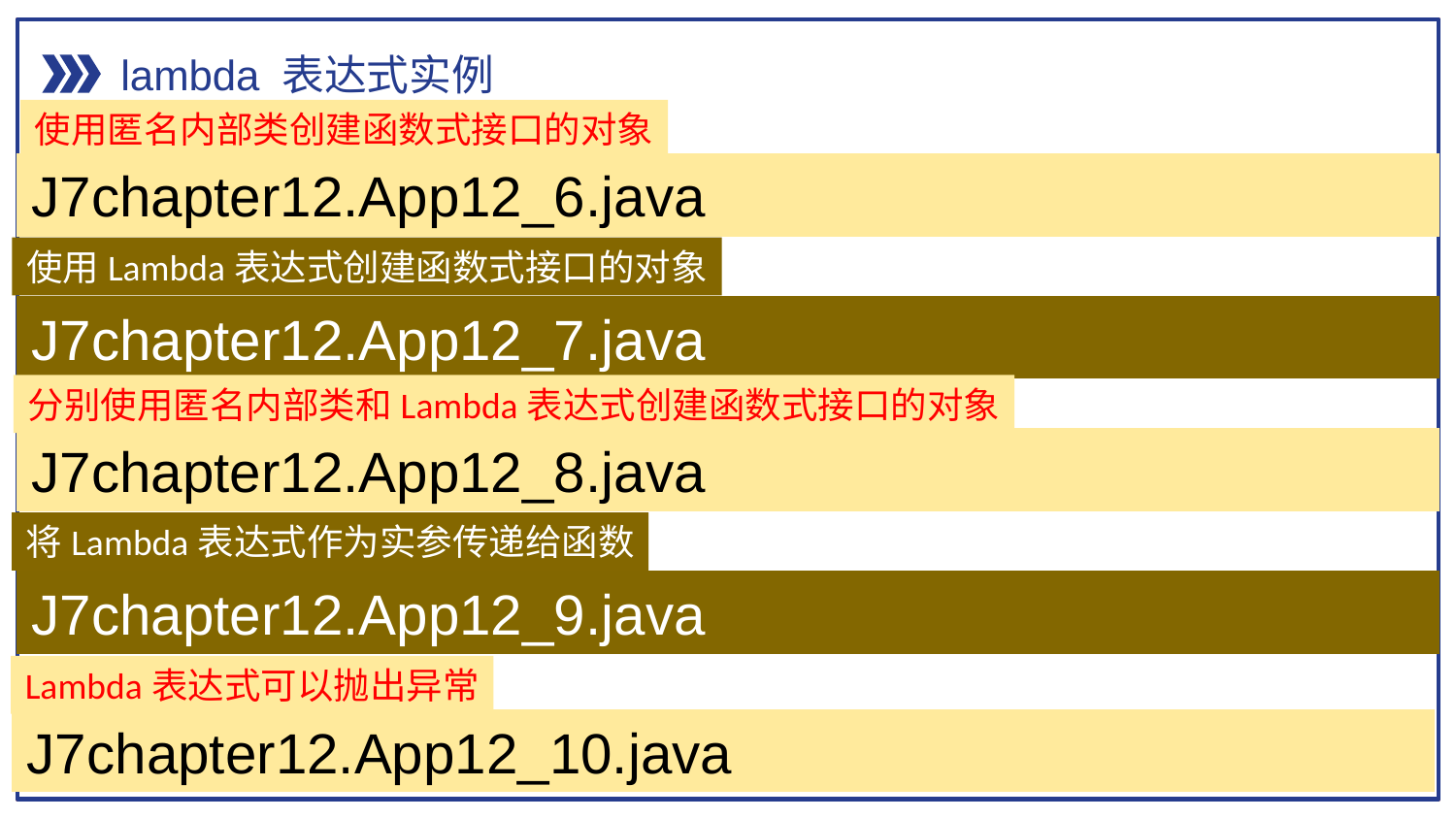

lambda 表达式实例

使用匿名内部类创建函数式接口的对象
J7chapter12.App12_6.java
使用Lambda表达式创建函数式接口的对象
J7chapter12.App12_7.java
分别使用匿名内部类和Lambda表达式创建函数式接口的对象
J7chapter12.App12_8.java
将Lambda表达式作为实参传递给函数
J7chapter12.App12_9.java
Lambda表达式可以抛出异常
J7chapter12.App12_10.java